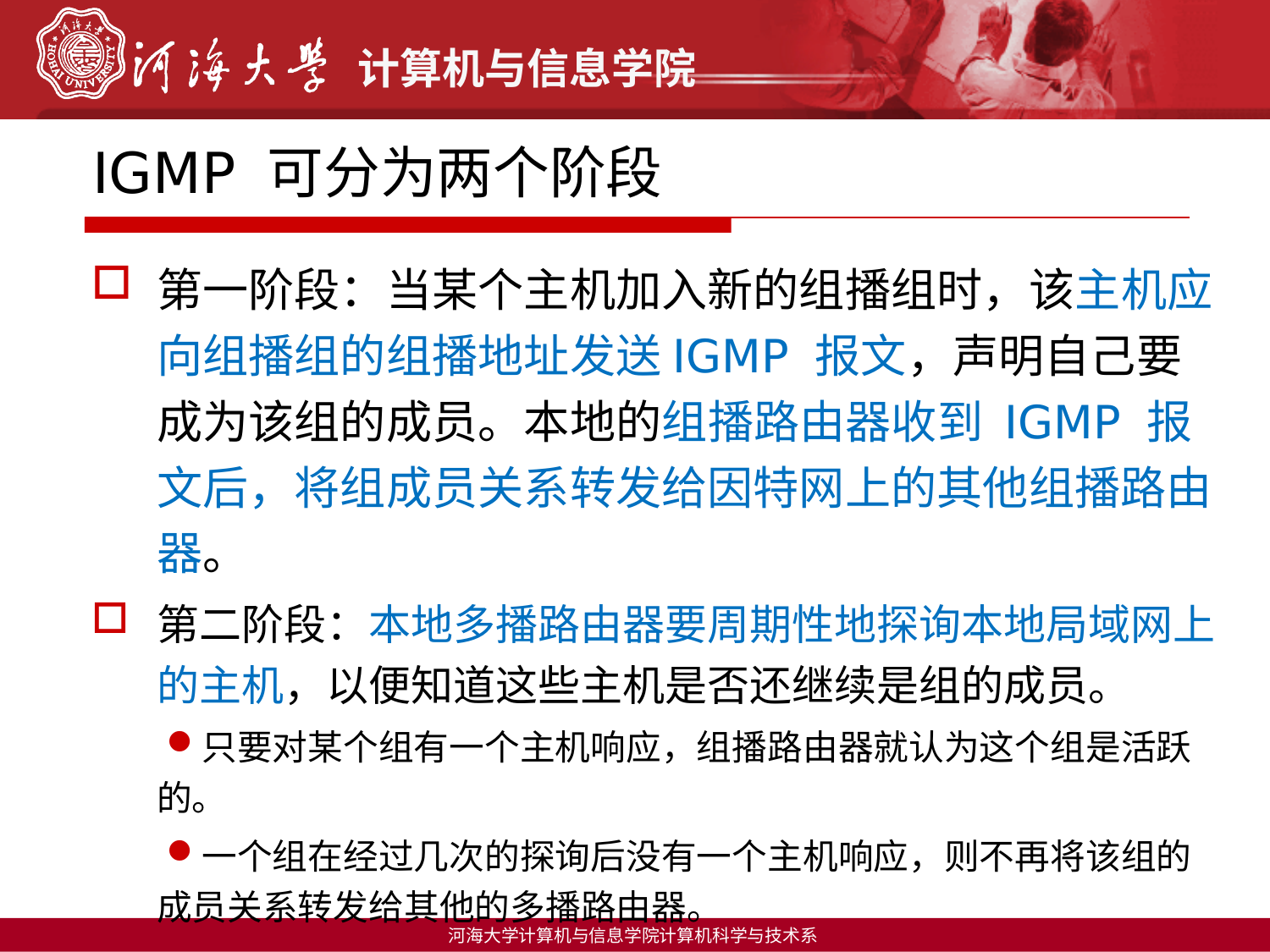

# IGMP 可分为两个阶段
第一阶段：当某个主机加入新的组播组时，该主机应向组播组的组播地址发送IGMP 报文，声明自己要成为该组的成员。本地的组播路由器收到 IGMP 报文后，将组成员关系转发给因特网上的其他组播路由器。
第二阶段：本地多播路由器要周期性地探询本地局域网上的主机，以便知道这些主机是否还继续是组的成员。
只要对某个组有一个主机响应，组播路由器就认为这个组是活跃的。
一个组在经过几次的探询后没有一个主机响应，则不再将该组的成员关系转发给其他的多播路由器。